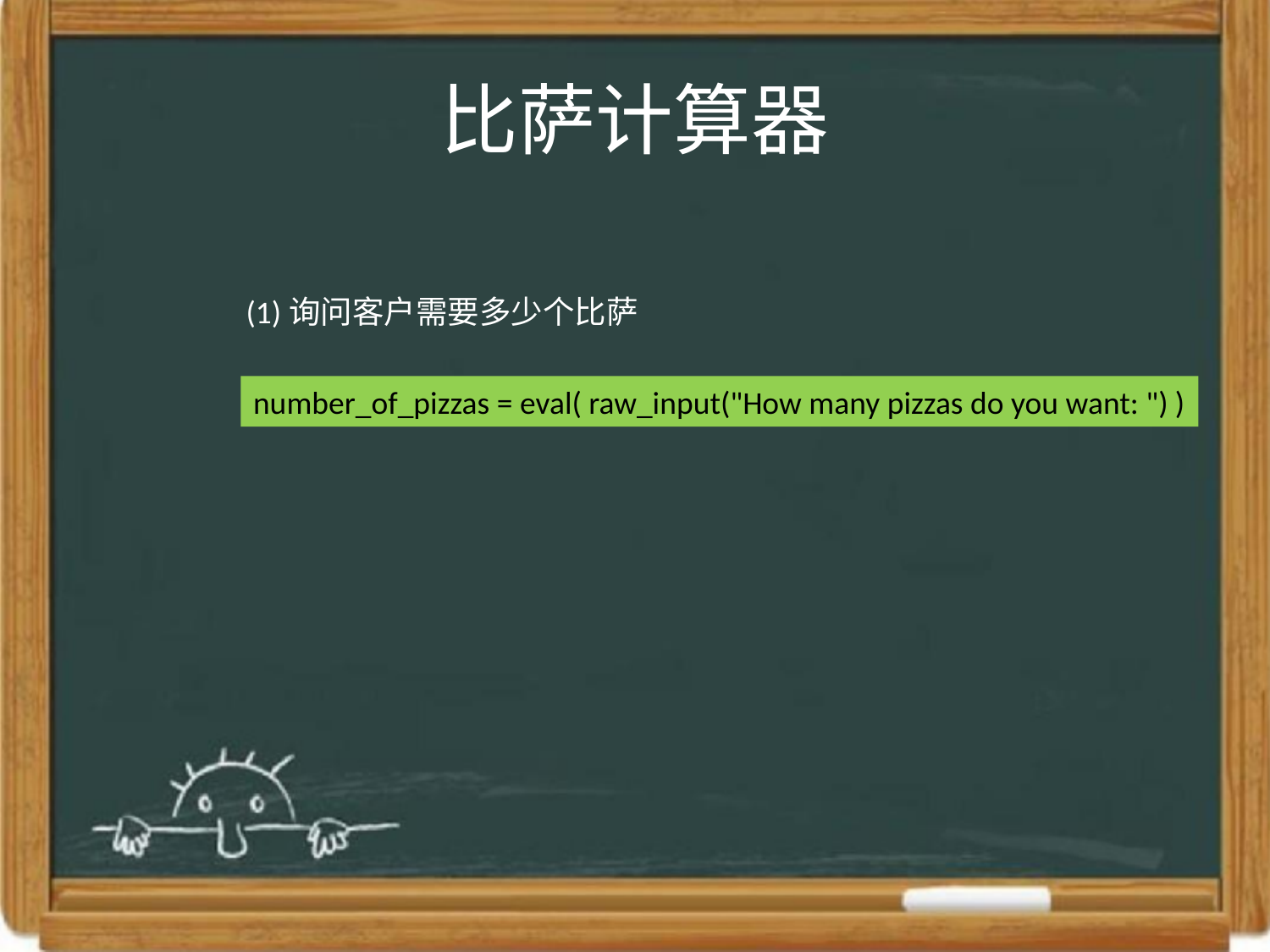

# 比萨计算器
(1)询问客户需要多少个比萨
number_of_pizzas = eval( raw_input("How many pizzas do you want: ") )